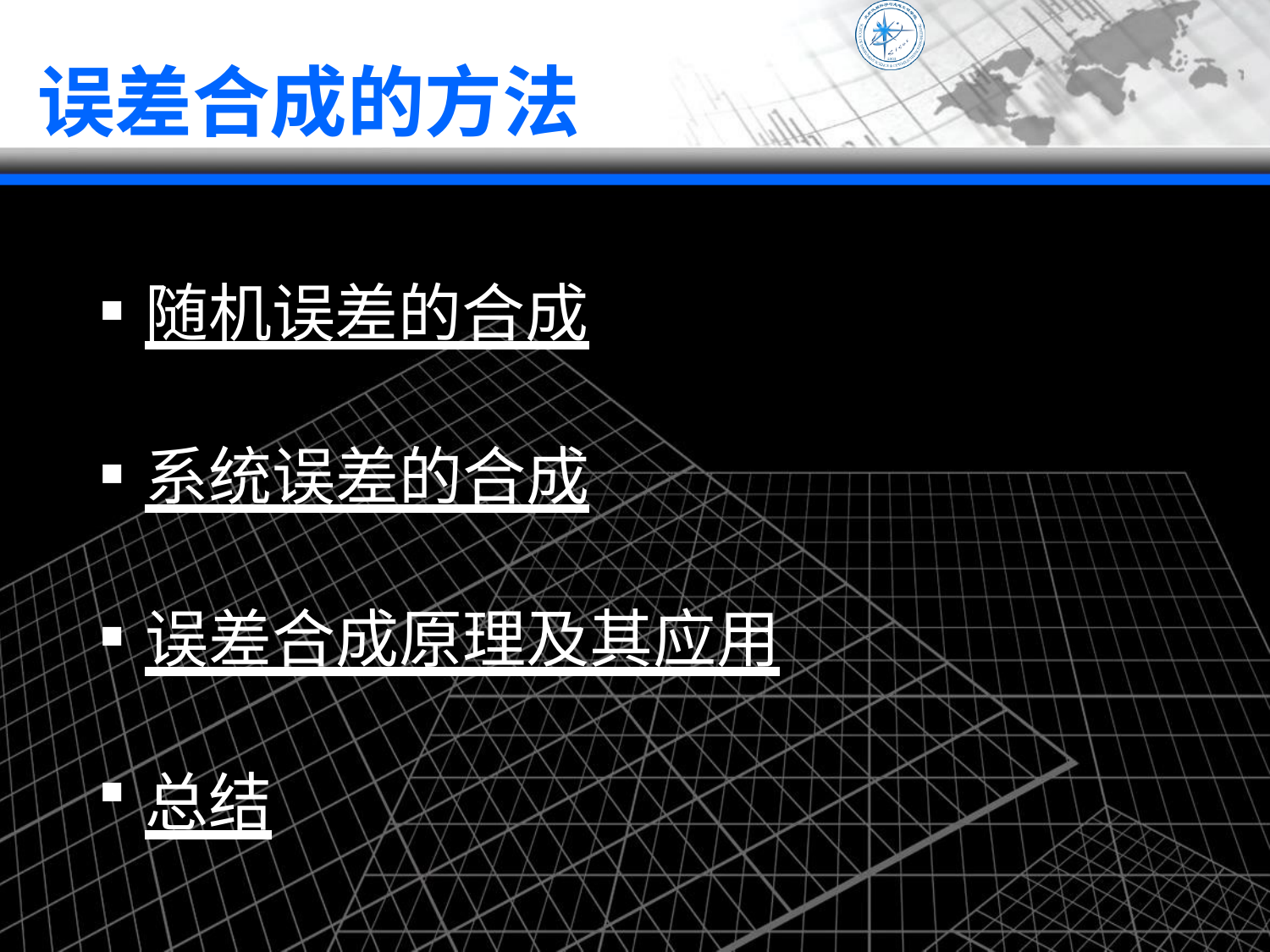

# 误差合成的方法
随机误差的合成

系统误差的合成

误差合成原理及其应用

总结